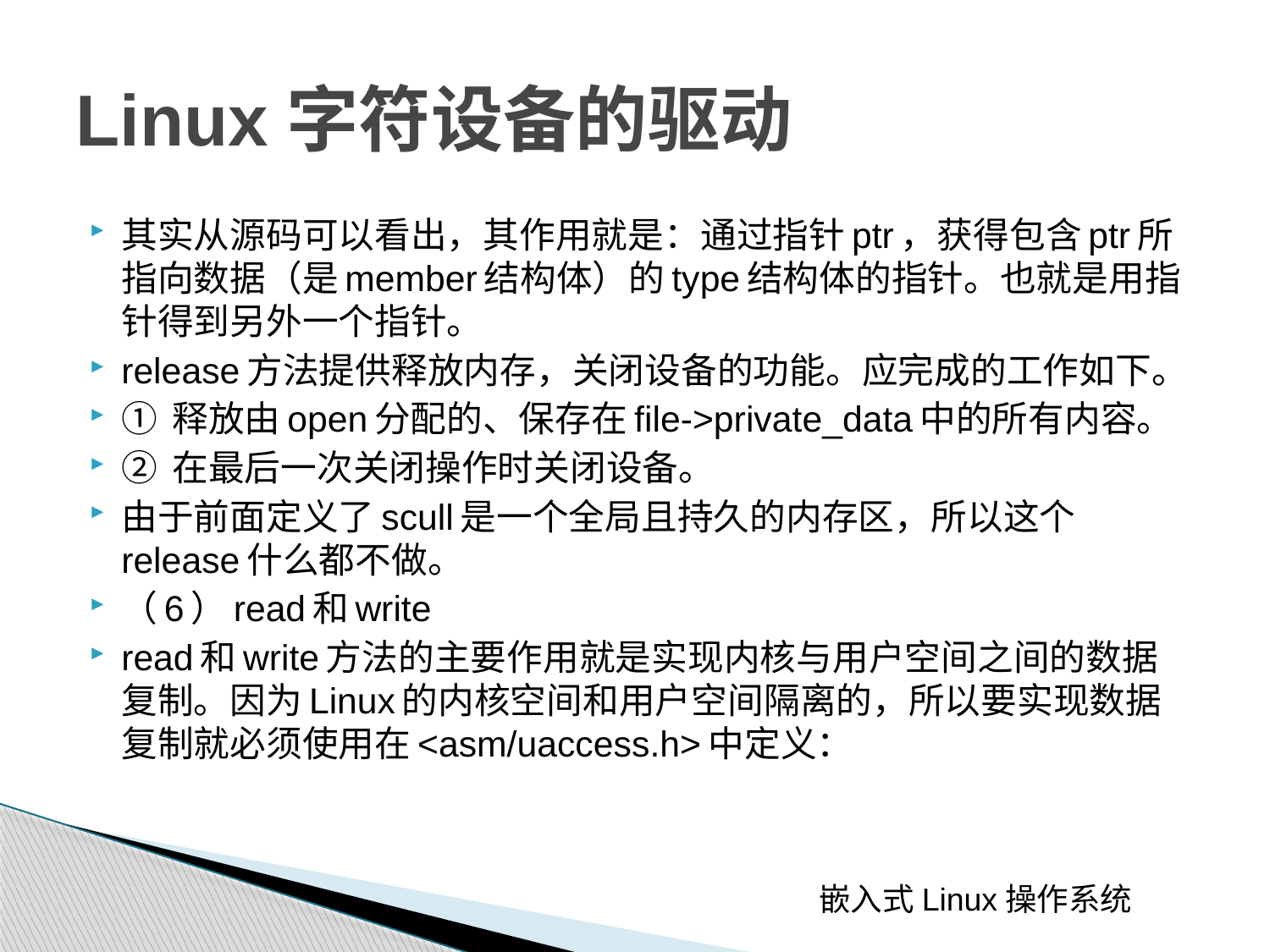

# Linux字符设备的驱动
其实从源码可以看出，其作用就是：通过指针ptr，获得包含ptr所指向数据（是member结构体）的type结构体的指针。也就是用指针得到另外一个指针。
release方法提供释放内存，关闭设备的功能。应完成的工作如下。
① 释放由open分配的、保存在file->private_data中的所有内容。
② 在最后一次关闭操作时关闭设备。
由于前面定义了scull是一个全局且持久的内存区，所以这个release什么都不做。
（6）read和write
read和write方法的主要作用就是实现内核与用户空间之间的数据复制。因为Linux的内核空间和用户空间隔离的，所以要实现数据复制就必须使用在<asm/uaccess.h>中定义：

         嵌入式Linux操作系统